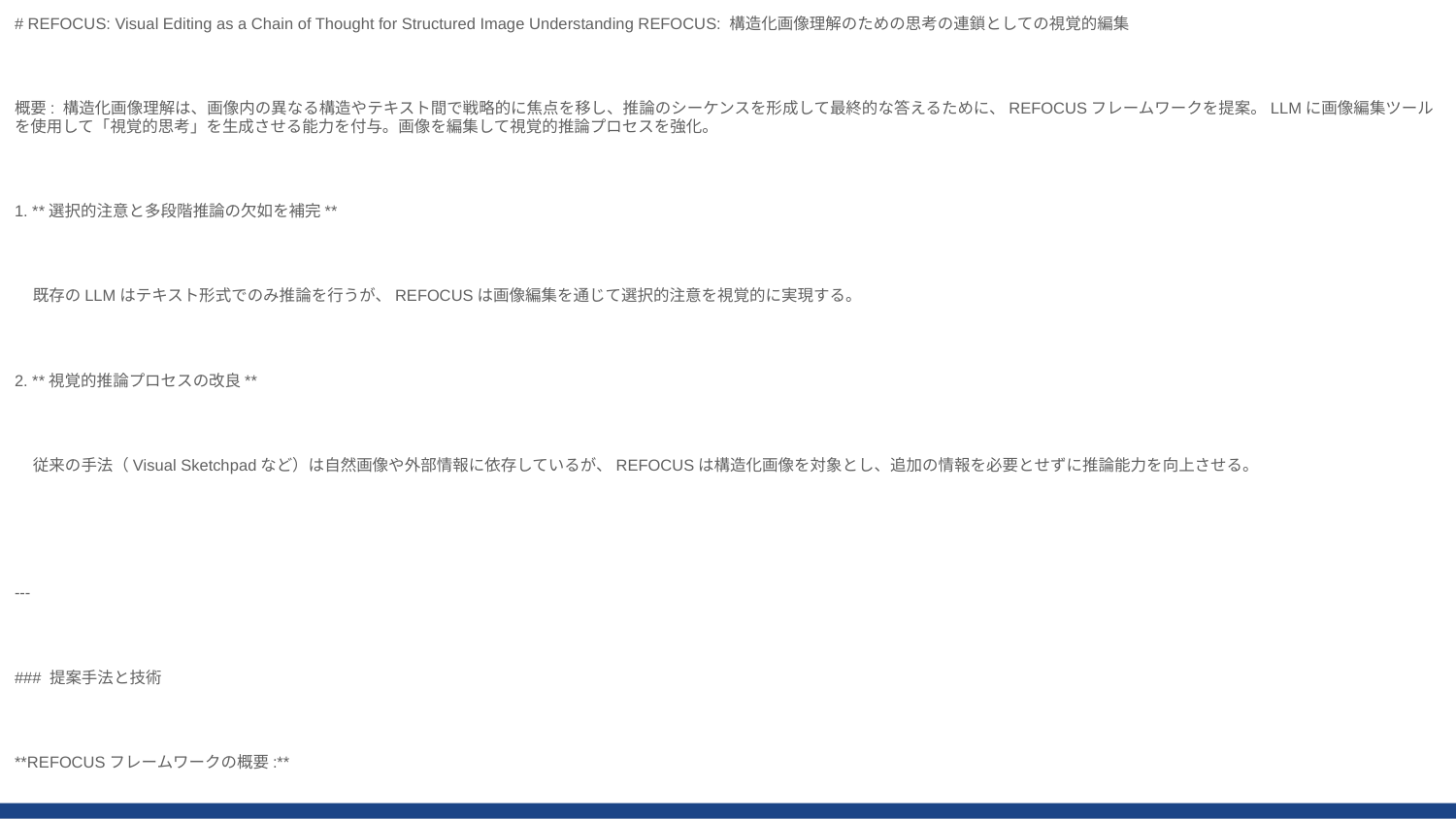

# REFOCUS: Visual Editing as a Chain of Thought for Structured Image Understanding REFOCUS: 構造化画像理解のための思考の連鎖としての視覚的編集

概要: 構造化画像理解は、画像内の異なる構造やテキスト間で戦略的に焦点を移し、推論のシーケンスを形成して最終的な答えるために、REFOCUSフレームワークを提案。LLMに画像編集ツールを使用して「視覚的思考」を生成させる能力を付与。画像を編集して視覚的推論プロセスを強化。

1. **選択的注意と多段階推論の欠如を補完**

    既存のLLMはテキスト形式でのみ推論を行うが、REFOCUSは画像編集を通じて選択的注意を視覚的に実現する。

2. **視覚的推論プロセスの改良**

    従来の手法（Visual Sketchpadなど）は自然画像や外部情報に依存しているが、REFOCUSは構造化画像を対象とし、追加の情報を必要とせずに推論能力を向上させる。

---

### 提案手法と技術

**REFOCUSフレームワークの概要:**

1. **視覚的編集アクションの導入:**

    Pythonコードを生成し、画像の特定の部分をハイライト、マスク、ボックス描画などで編集する。

2. **マルチモーダルLLMの視覚的推論能力の拡張:**

    編集された画像を使用して再帰的に推論を行い、答えに到達する。

3. **ターゲットデータセット:**
    - TableVQA: 様々な表形式データ
    - ChartQA: 水平および垂直棒グラフを含むチャートデータ

---

### 使用用途

1. **表形式データの理解:**

    REFOCUSは、不要な列や行をマスクし、関連する情報に焦点を当てて解析を行う。

2. **チャートの解析:**

    棒グラフの特定の要素に焦点を当てることで、正確な回答を導き出す。

---

### 次に読むべき論文

1. **"ChartQA: A benchmark for question answering about charts with visual and logical reasoning"**

    チャートデータの解析と論理推論に関するベンチマークデータセットに焦点を当てた研究。

2. **"TabFact: A large-scale dataset for table-based fact verification"**

    表データを用いた事実確認タスクのためのデータセット。